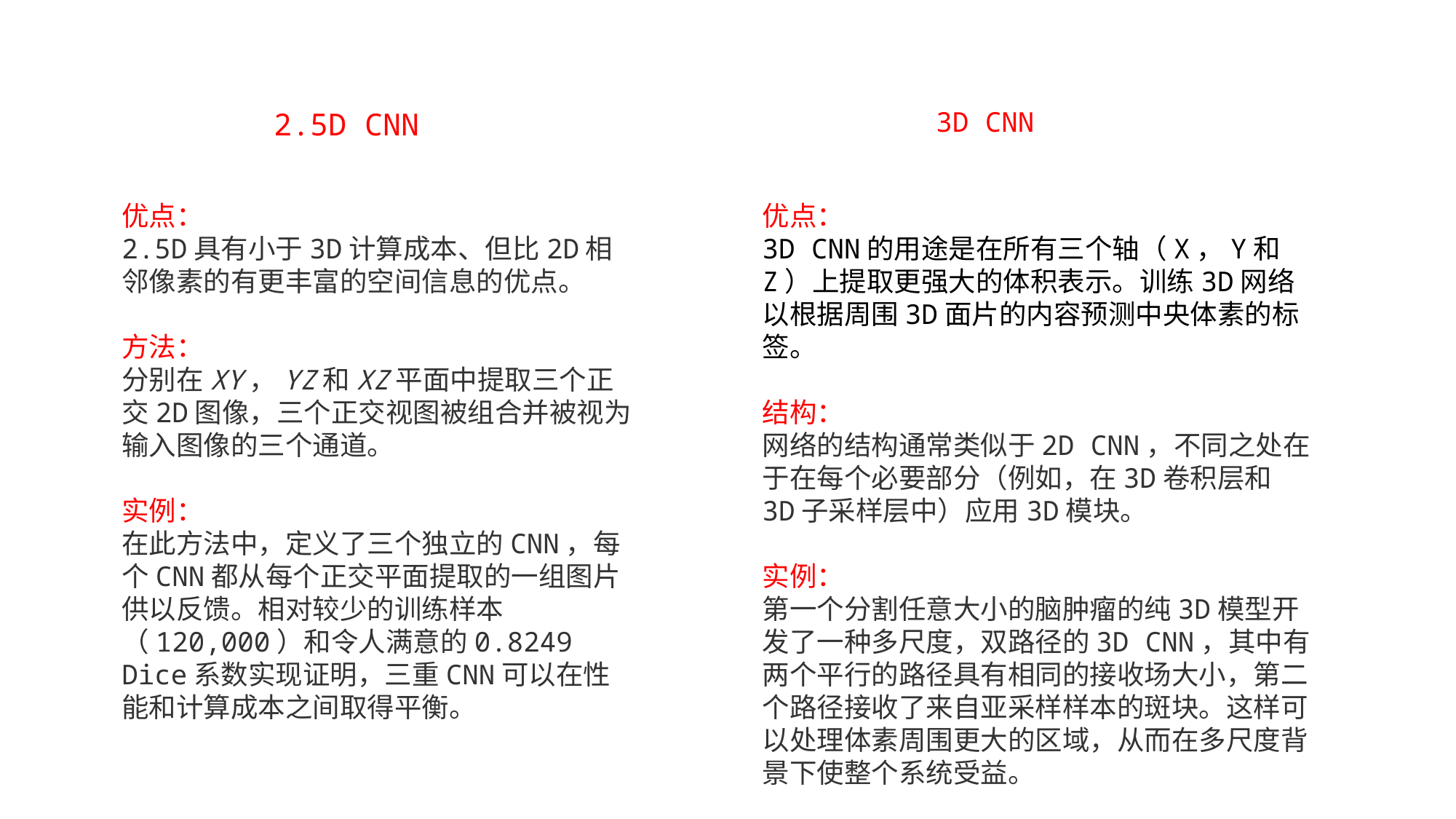

3D CNN
2.5D CNN
优点：
2.5D具有小于3D计算成本、但比2D相邻像素的有更丰富的空间信息的优点。

方法：
分别在XY，YZ和XZ平面中提取三个正交2D图像，三个正交视图被组合并被视为输入图像的三个通道。

实例：
在此方法中，定义了三个独立的CNN，每个CNN都从每个正交平面提取的一组图片供以反馈。相对较少的训练样本（120,000）和令人满意的0.8249 Dice系数实现证明，三重CNN可以在性能和计算成本之间取得平衡。
优点：
3D CNN的用途是在所有三个轴（X，Y和Z）上提取更强大的体积表示。训练3D网络以根据周围3D面片的内容预测中央体素的标签。

结构：
网络的结构通常类似于2D CNN，不同之处在于在每个必要部分（例如，在3D卷积层和3D子采样层中）应用3D模块。

实例：
第一个分割任意大小的脑肿瘤的纯3D模型开发了一种多尺度，双路径的3D CNN，其中有两个平行的路径具有相同的接收场大小，第二个路径接收了来自亚采样样本的斑块。这样可以处理体素周围更大的区域，从而在多尺度背景下使整个系统受益。